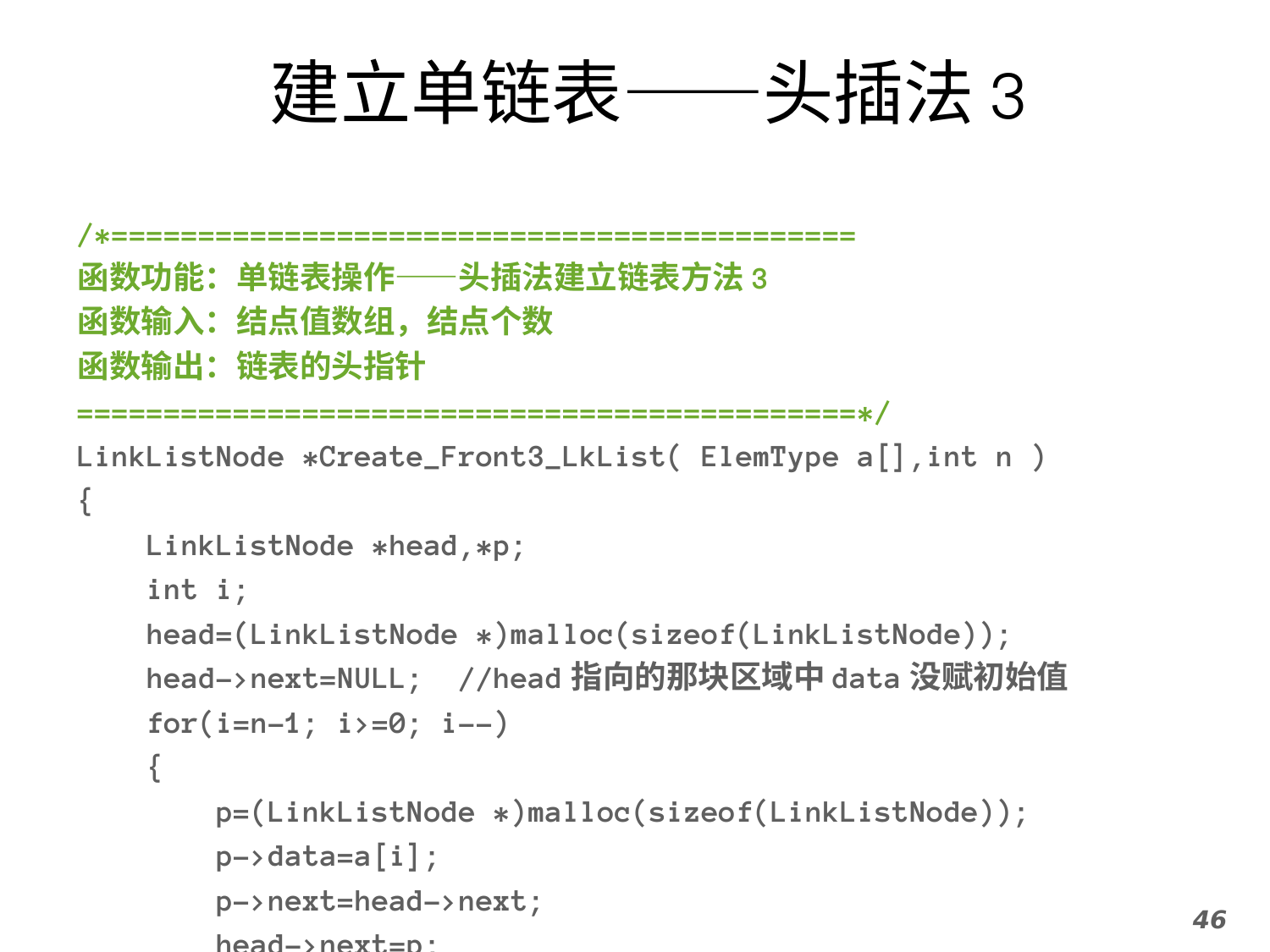

# 建立单链表——头插法3
/*===========================================
函数功能：单链表操作——头插法建立链表方法3
函数输入：结点值数组，结点个数
函数输出：链表的头指针
=============================================*/
LinkListNode *Create_Front3_LkList( ElemType a[],int n )
{
    LinkListNode *head,*p;
    int i;
    head=(LinkListNode *)malloc(sizeof(LinkListNode));
    head->next=NULL;  //head指向的那块区域中data没赋初始值
    for(i=n-1; i>=0; i--)
    {
        p=(LinkListNode *)malloc(sizeof(LinkListNode));
        p->data=a[i];
        p->next=head->next;
        head->next=p;
    }
     return head;
}

46